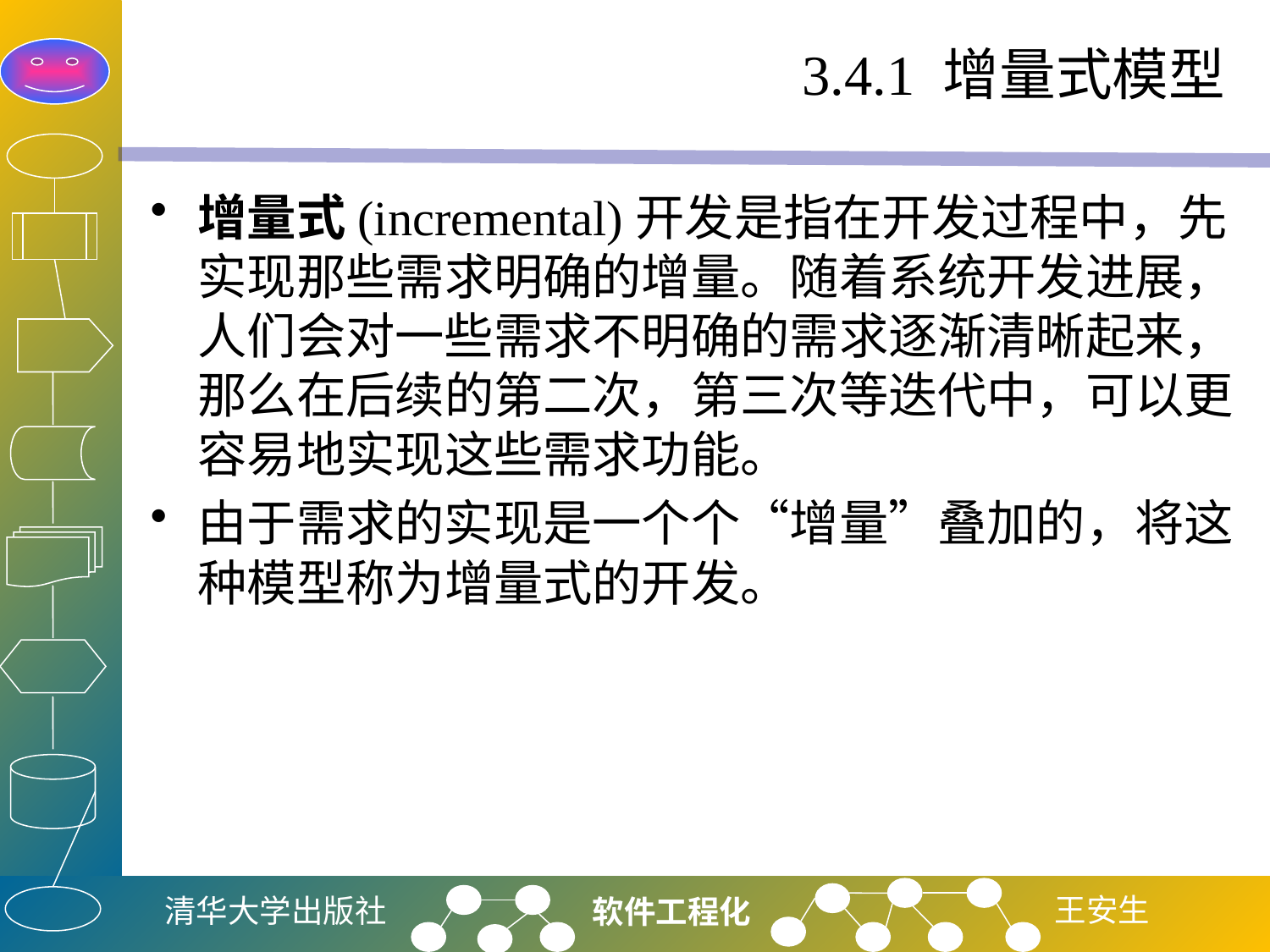

# 3.4.1 增量式模型
增量式(incremental)开发是指在开发过程中，先实现那些需求明确的增量。随着系统开发进展，人们会对一些需求不明确的需求逐渐清晰起来，那么在后续的第二次，第三次等迭代中，可以更容易地实现这些需求功能。
由于需求的实现是一个个“增量”叠加的，将这种模型称为增量式的开发。